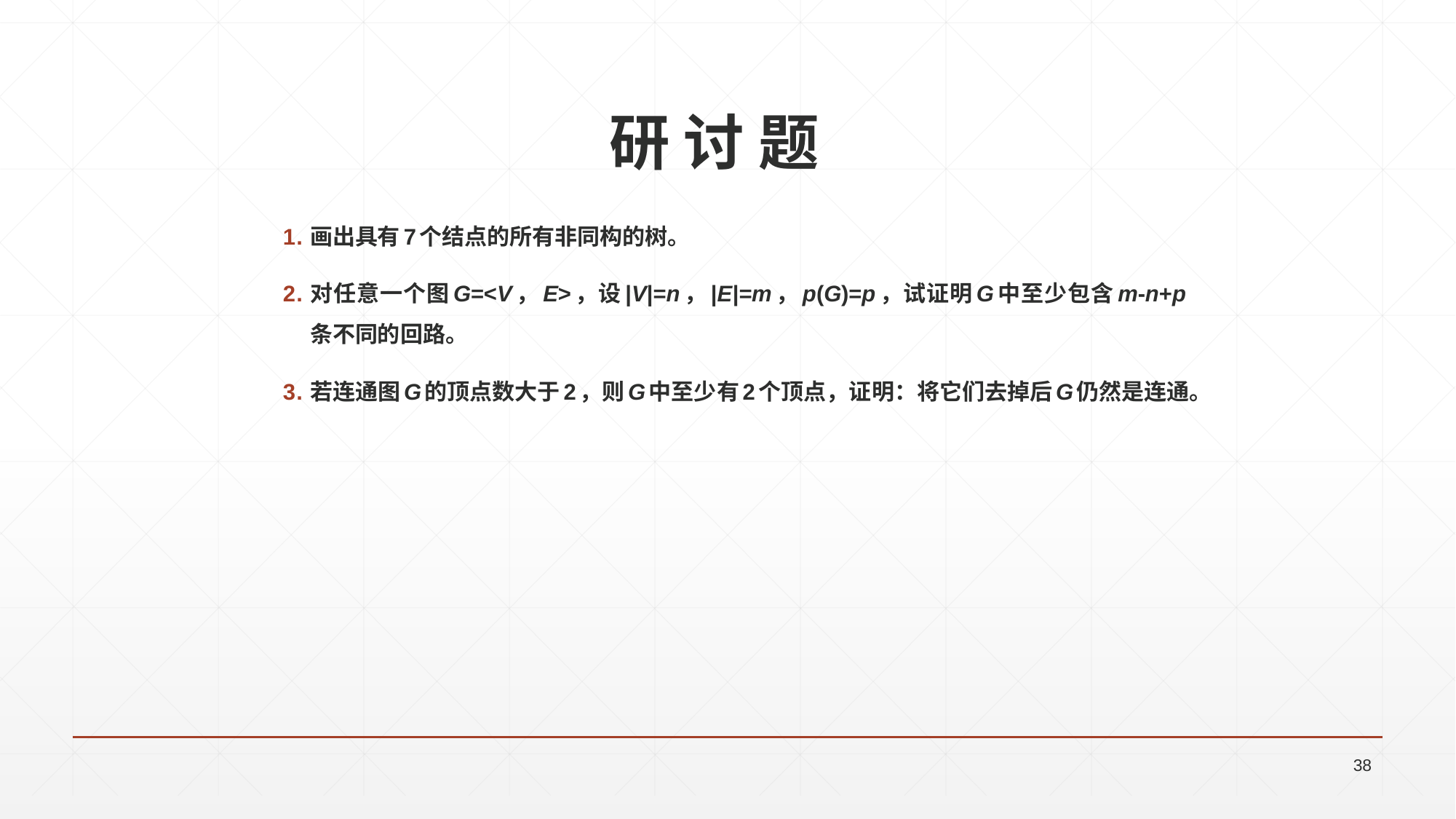

# 研 讨 题
画出具有7个结点的所有非同构的树。
对任意一个图G=<V，E>，设|V|=n，|E|=m，p(G)=p，试证明G中至少包含m-n+p条不同的回路。
若连通图G的顶点数大于2，则G中至少有2个顶点，证明：将它们去掉后G仍然是连通。

38